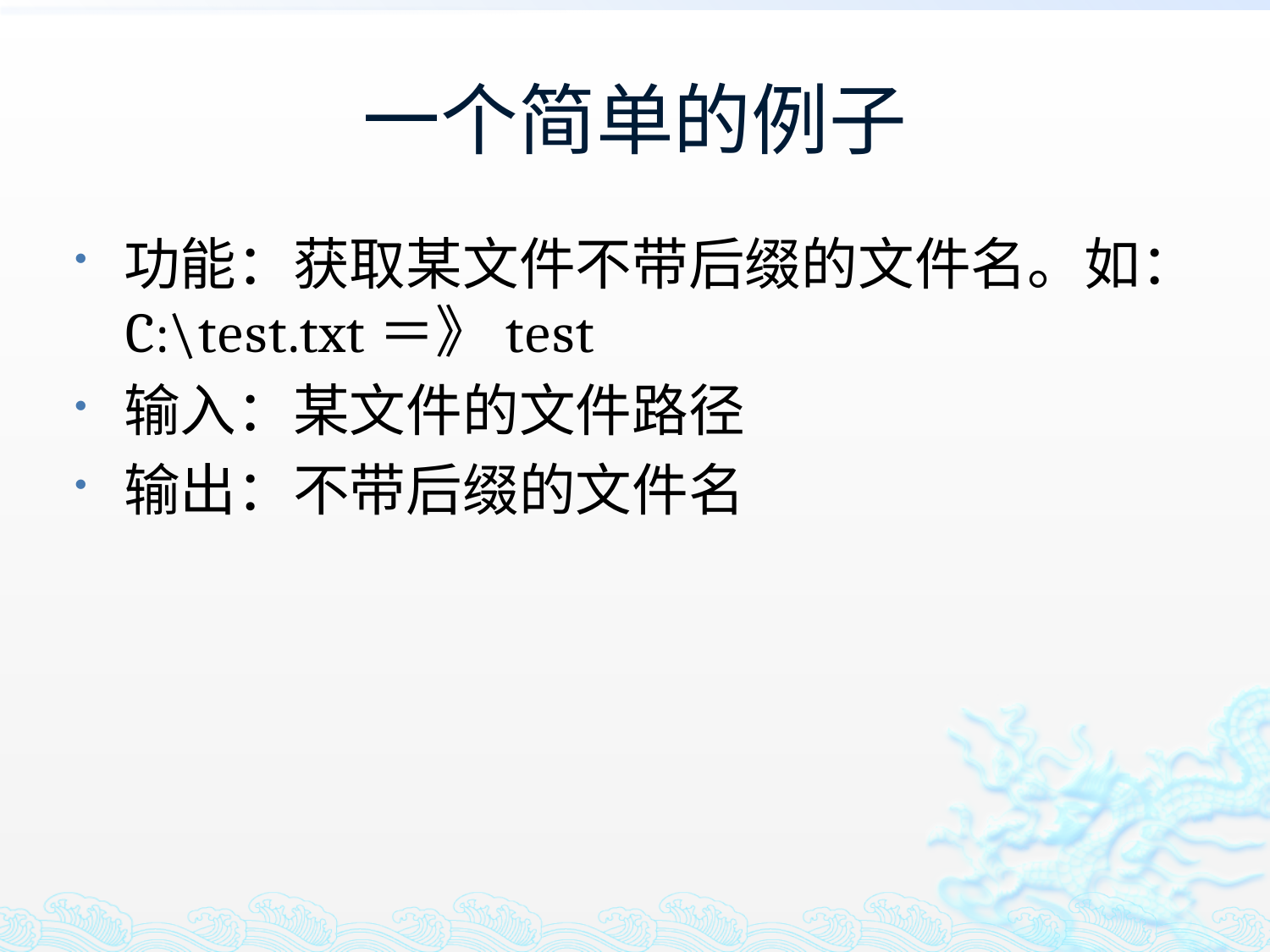

# 一个简单的例子
功能：获取某文件不带后缀的文件名。如：C:\test.txt＝》test
输入：某文件的文件路径
输出：不带后缀的文件名